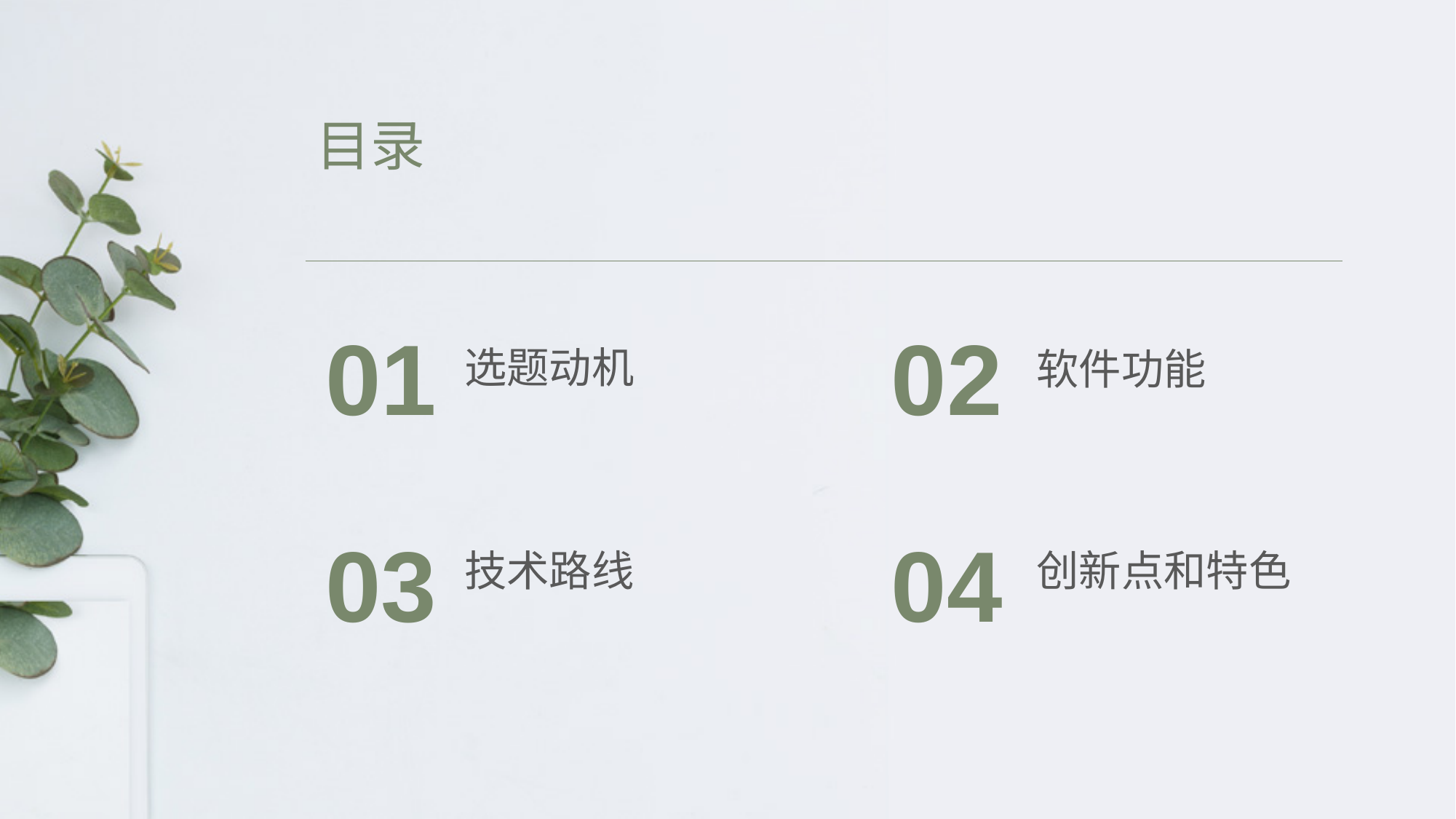

目录

01
选题动机
02
软件功能
03
技术路线
04
创新点和特色